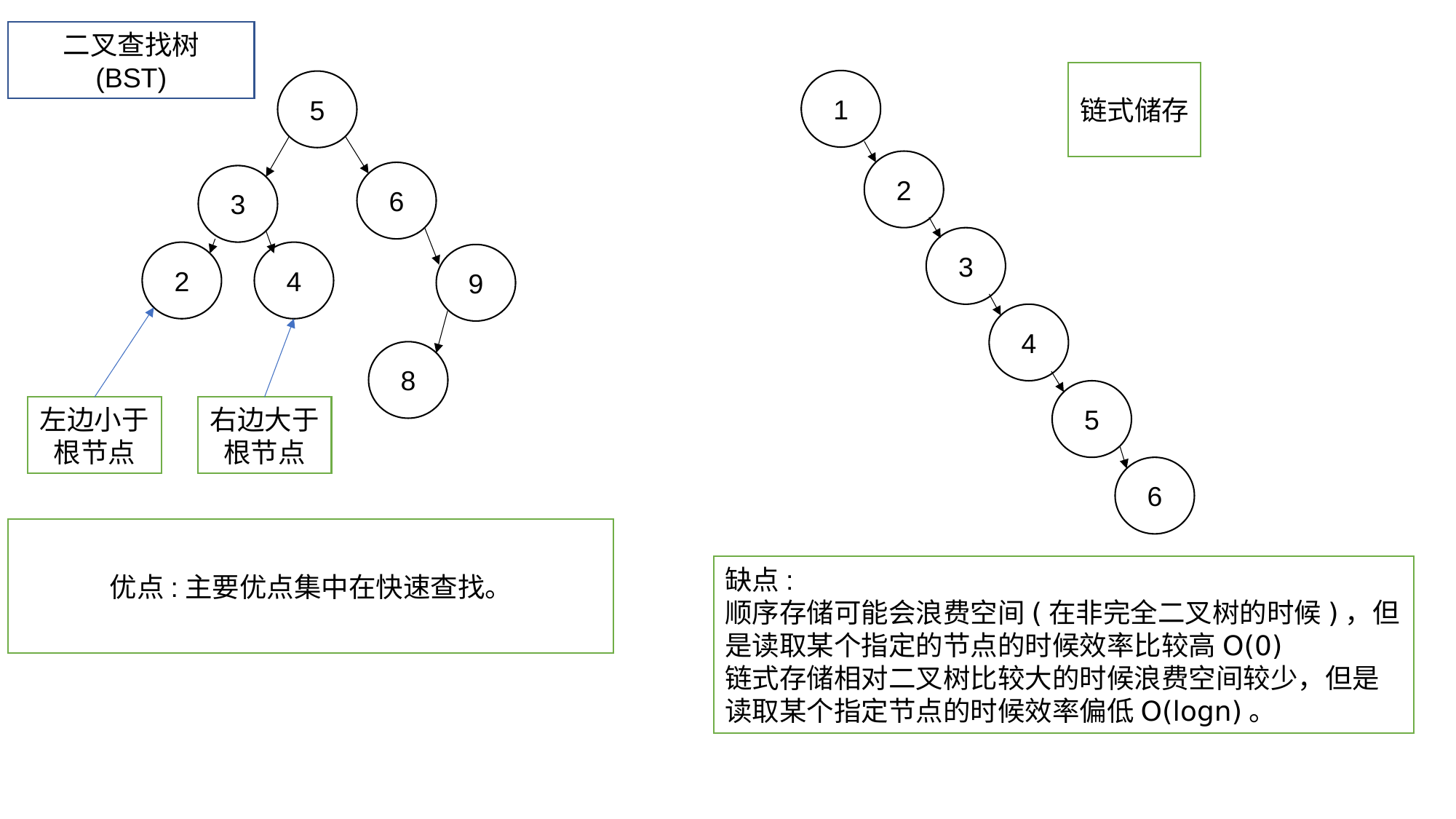

二叉查找树
(BST)
链式储存
1
5
2
6
3
3
2
4
9
4
8
5
左边小于根节点
右边大于根节点
6
优点:主要优点集中在快速查找。
缺点:
顺序存储可能会浪费空间(在非完全二叉树的时候)，但是读取某个指定的节点的时候效率比较高O(0)
链式存储相对二叉树比较大的时候浪费空间较少，但是读取某个指定节点的时候效率偏低O(logn)。